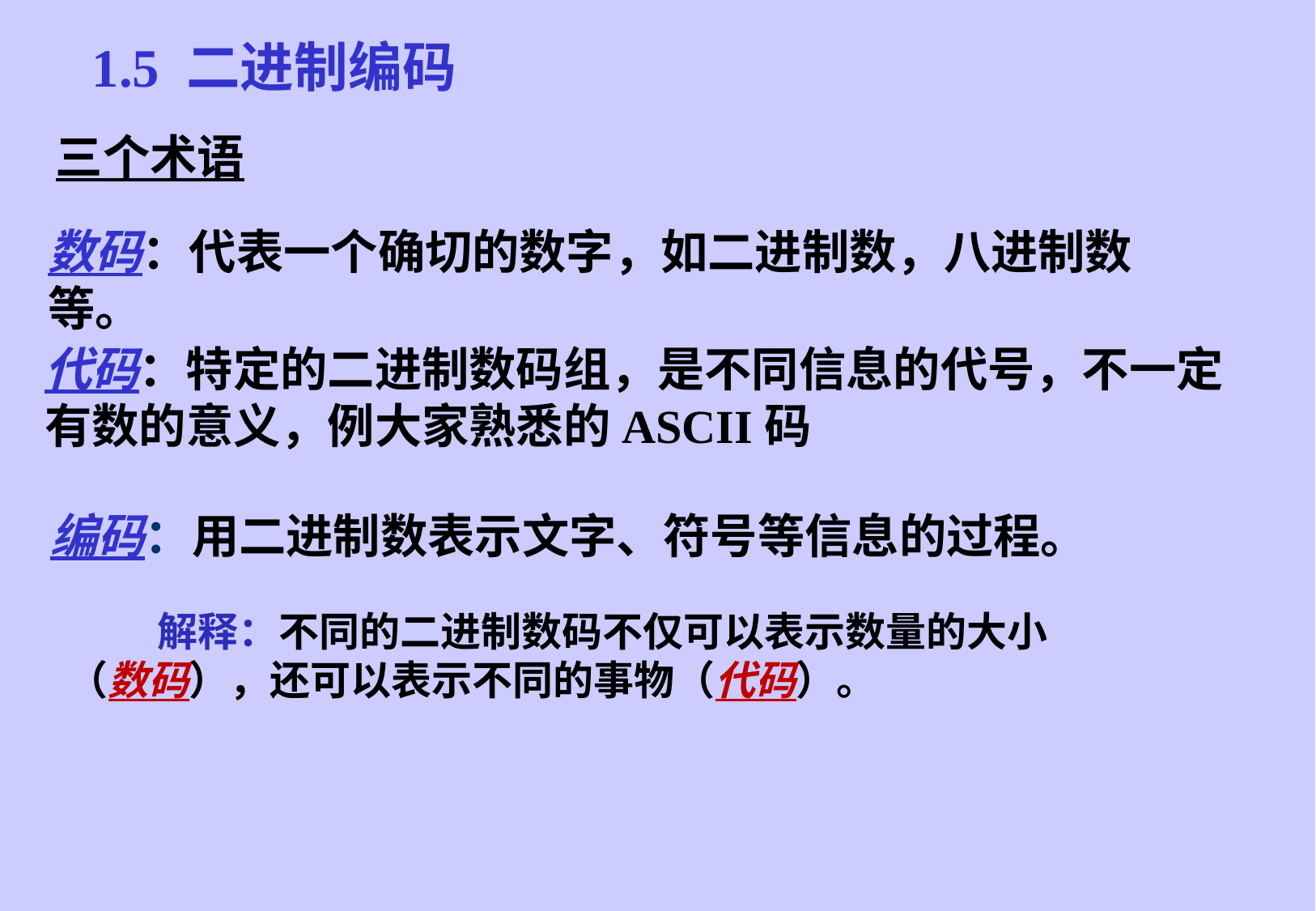

# 1.5 二进制编码
三个术语
数码：代表一个确切的数字，如二进制数，八进制数等。
代码：特定的二进制数码组，是不同信息的代号，不一定有数的意义，例大家熟悉的ASCII码
编码：用二进制数表示文字、符号等信息的过程。
解释：不同的二进制数码不仅可以表示数量的大小（数码），还可以表示不同的事物（代码）。